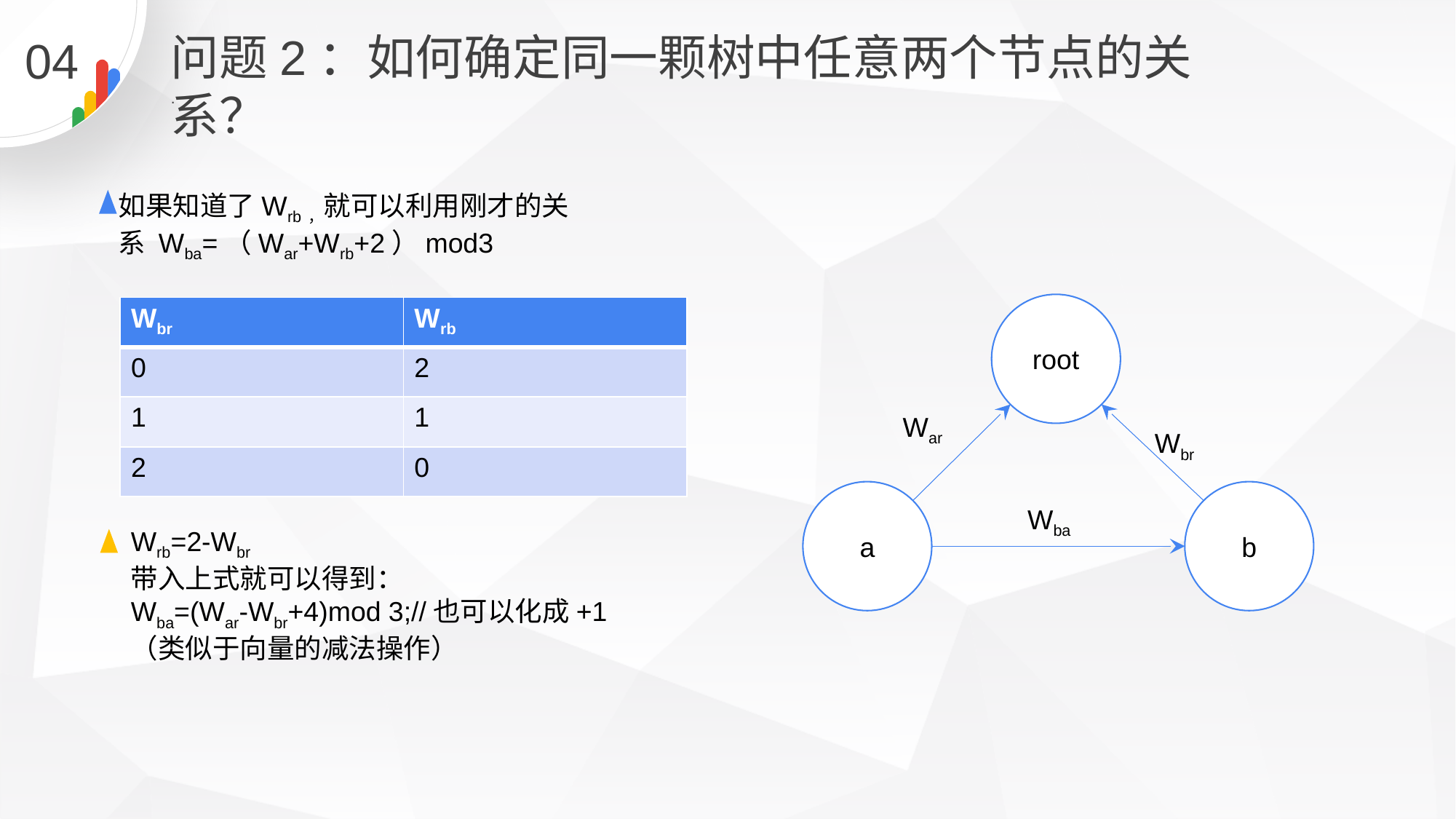

问题2：如何确定同一颗树中任意两个节点的关系？
04
.
如果知道了Wrb，就可以利用刚才的关系 Wba=（War+Wrb+2）mod3

root
| Wbr | Wrb |
| --- | --- |
| 0 | 2 |
| 1 | 1 |
| 2 | 0 |
War
Wbr
a
b
Wba
Wrb=2-Wbr
带入上式就可以得到：
Wba=(War-Wbr+4)mod 3;//也可以化成+1
（类似于向量的减法操作）